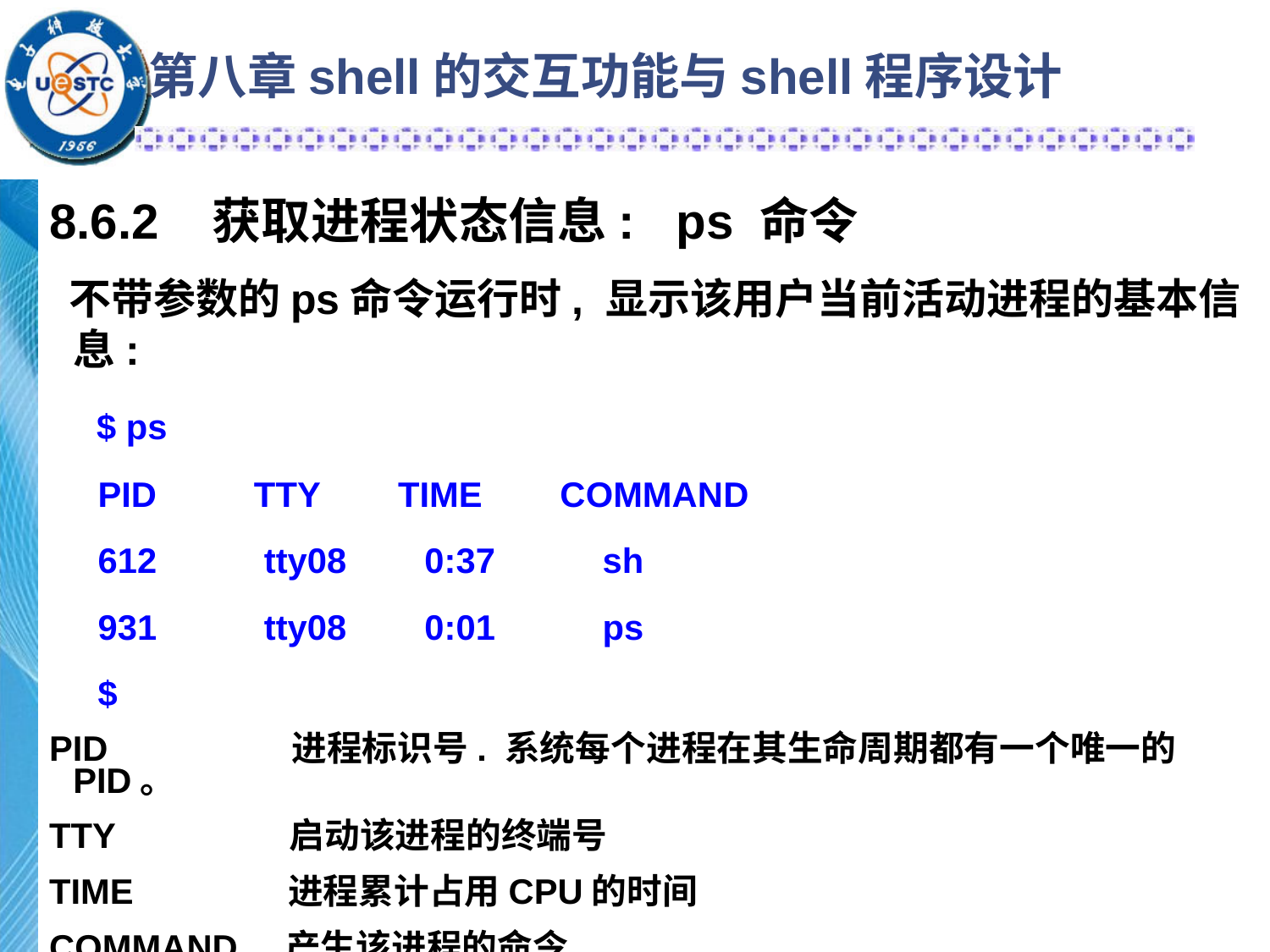

# 第八章shell的交互功能与shell程序设计
8.6.2   获取进程状态信息:   ps 命令
 不带参数的ps命令运行时, 显示该用户当前活动进程的基本信息:
    $ ps
     PID          TTY        TIME        COMMAND
     612           tty08        0:37           sh
     931           tty08        0:01           ps
     $
PID                  进程标识号. 系统每个进程在其生命周期都有一个唯一的PID。
TTY                 启动该进程的终端号
TIME               进程累计占用CPU的时间
COMMAND    产生该进程的命令